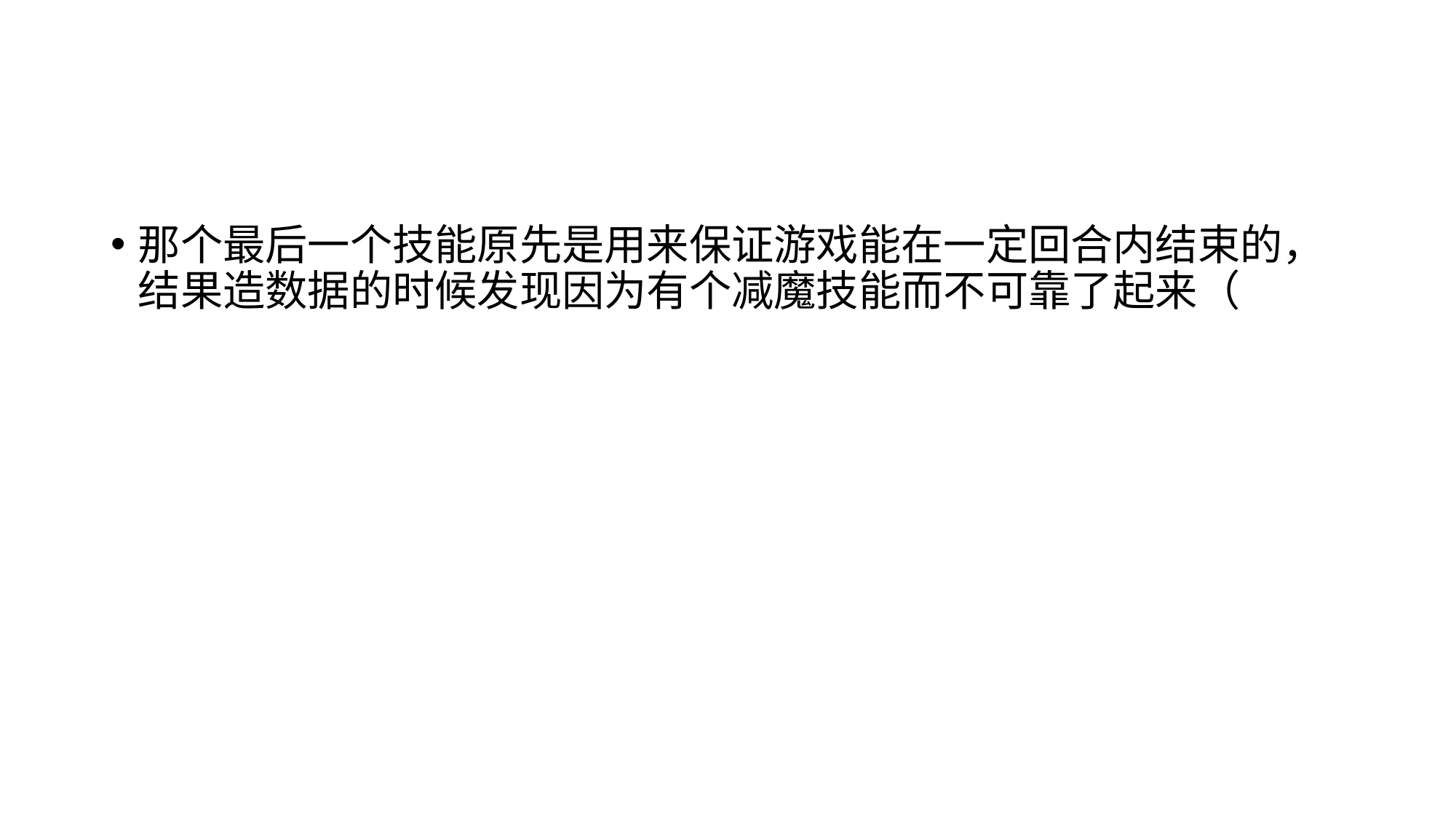

#
那个最后一个技能原先是用来保证游戏能在一定回合内结束的，结果造数据的时候发现因为有个减魔技能而不可靠了起来（